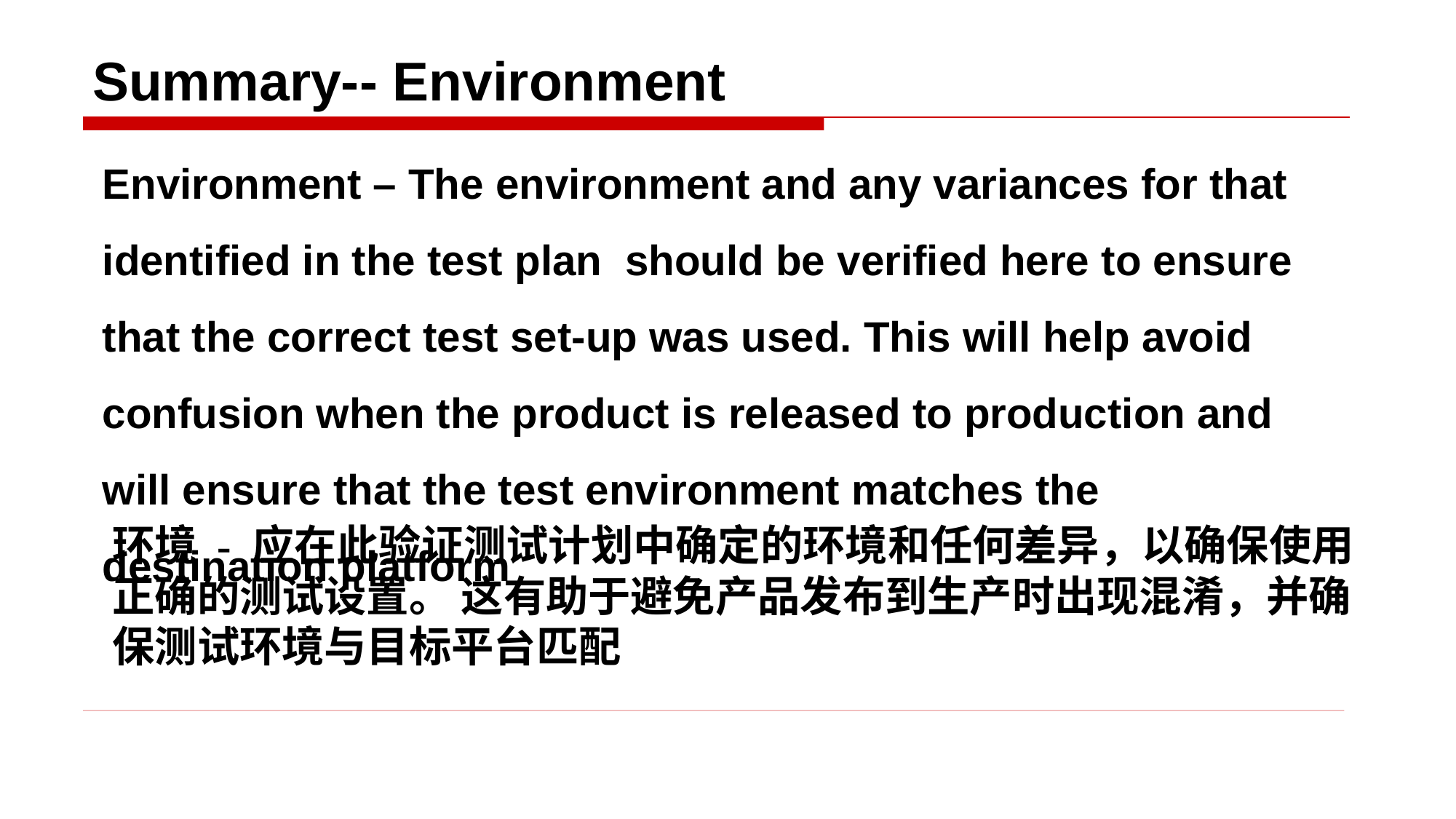

# Summary-- Environment
Environment – The environment and any variances for that identified in the test plan  should be verified here to ensure that the correct test set-up was used. This will help avoid confusion when the product is released to production and will ensure that the test environment matches the destination platform
环境 - 应在此验证测试计划中确定的环境和任何差异，以确保使用正确的测试设置。 这有助于避免产品发布到生产时出现混淆，并确保测试环境与目标平台匹配